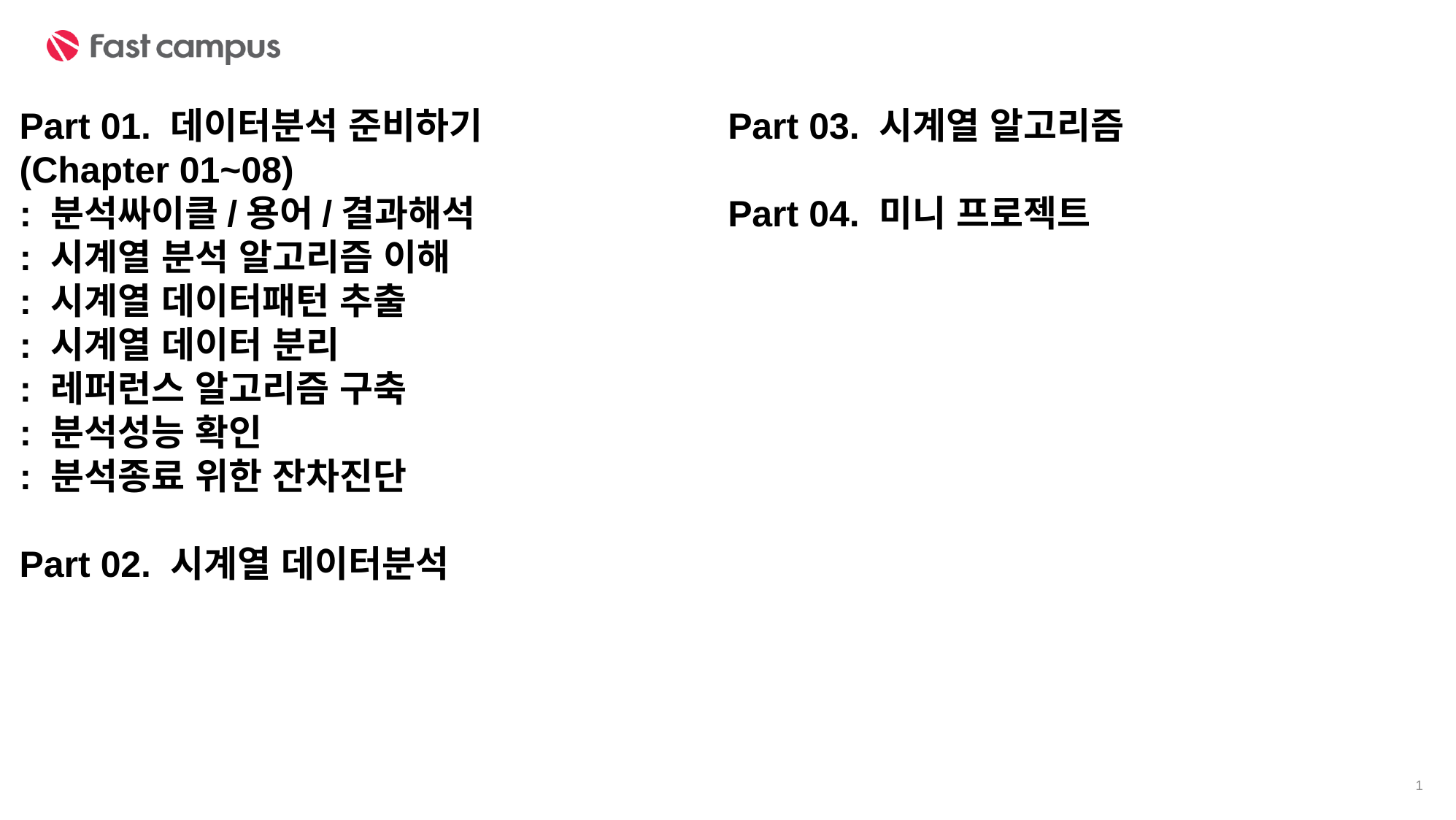

Part 01. 데이터분석 준비하기
(Chapter 01~08)
: 분석싸이클/용어/결과해석
: 시계열 분석 알고리즘 이해
: 시계열 데이터패턴 추출
: 시계열 데이터 분리
: 레퍼런스 알고리즘 구축
: 분석성능 확인
: 분석종료 위한 잔차진단

Part 02. 시계열 데이터분석

Part 03. 시계열 알고리즘

Part 04. 미니 프로젝트
1